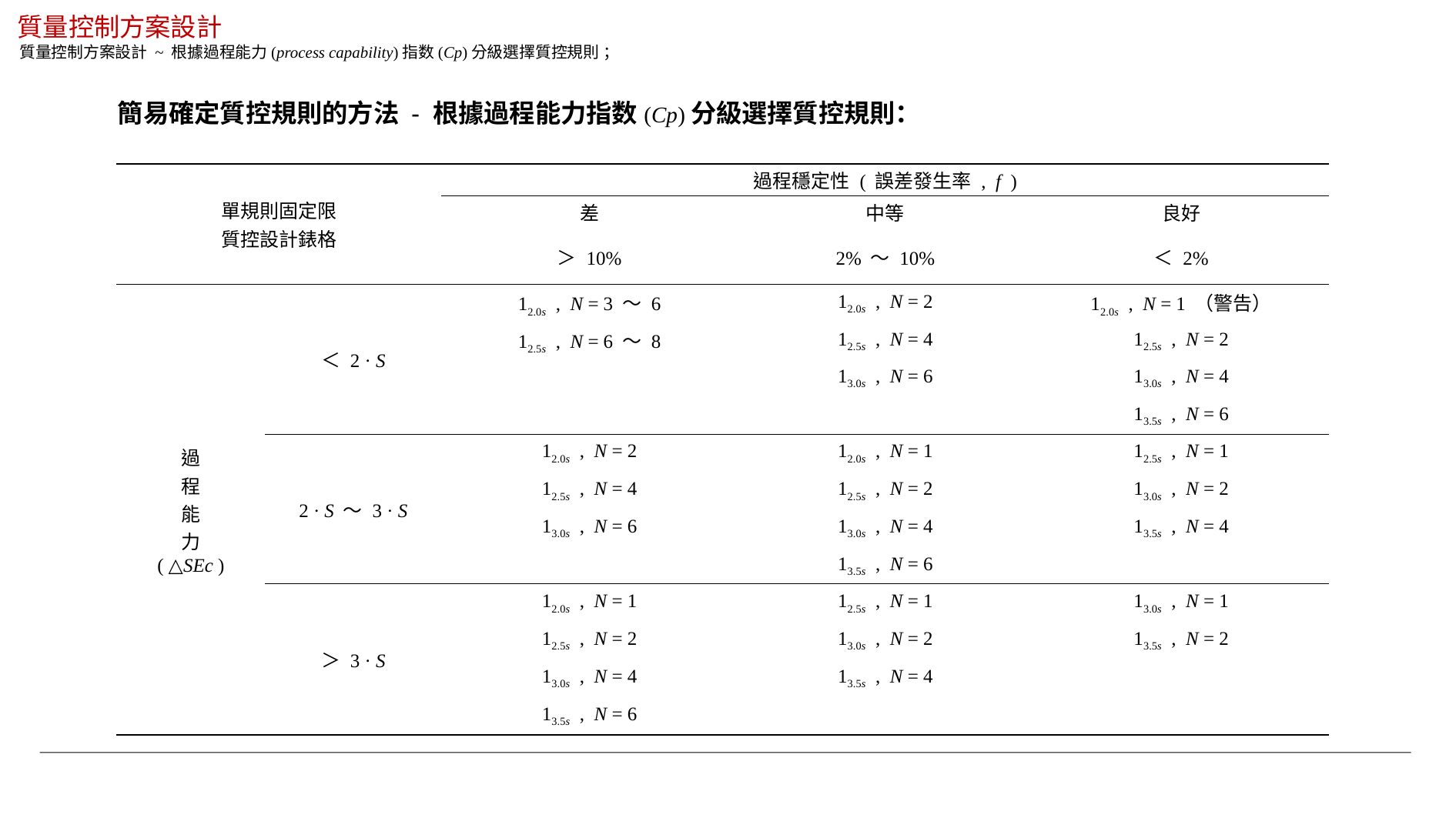

質量控制方案設計
質量控制方案設計 ~ 根據過程能力(process capability)指数(Cp)分級選擇質控規則 ；
簡易確定質控規則的方法 - 根據過程能力指数(Cp)分級選擇質控規則：
| 單規則固定限 質控設計錶格 |  | 過程穩定性 ( 誤差發生率 , f ) |  |  |
| --- | --- | --- | --- | --- |
|  |  | 差 | 中等 | 良好 |
|  |  | ＞ 10% | 2% ～ 10% | ＜ 2% |
| 過 程 能 力 ( △SEc ) | ＜ 2 · S | 12.0s , N = 3 ～ 6 | 12.0s , N = 2 | 12.0s , N = 1 （警告） |
|  |  | 12.5s , N = 6 ～ 8 | 12.5s , N = 4 | 12.5s , N = 2 |
|  |  |  | 13.0s , N = 6 | 13.0s , N = 4 |
|  |  |  |  | 13.5s , N = 6 |
|  | 2 · S ～ 3 · S | 12.0s , N = 2 | 12.0s , N = 1 | 12.5s , N = 1 |
|  |  | 12.5s , N = 4 | 12.5s , N = 2 | 13.0s , N = 2 |
|  |  | 13.0s , N = 6 | 13.0s , N = 4 | 13.5s , N = 4 |
|  |  |  | 13.5s , N = 6 |  |
|  | ＞ 3 · S | 12.0s , N = 1 | 12.5s , N = 1 | 13.0s , N = 1 |
|  |  | 12.5s , N = 2 | 13.0s , N = 2 | 13.5s , N = 2 |
|  |  | 13.0s , N = 4 | 13.5s , N = 4 |  |
|  |  | 13.5s , N = 6 |  |  |